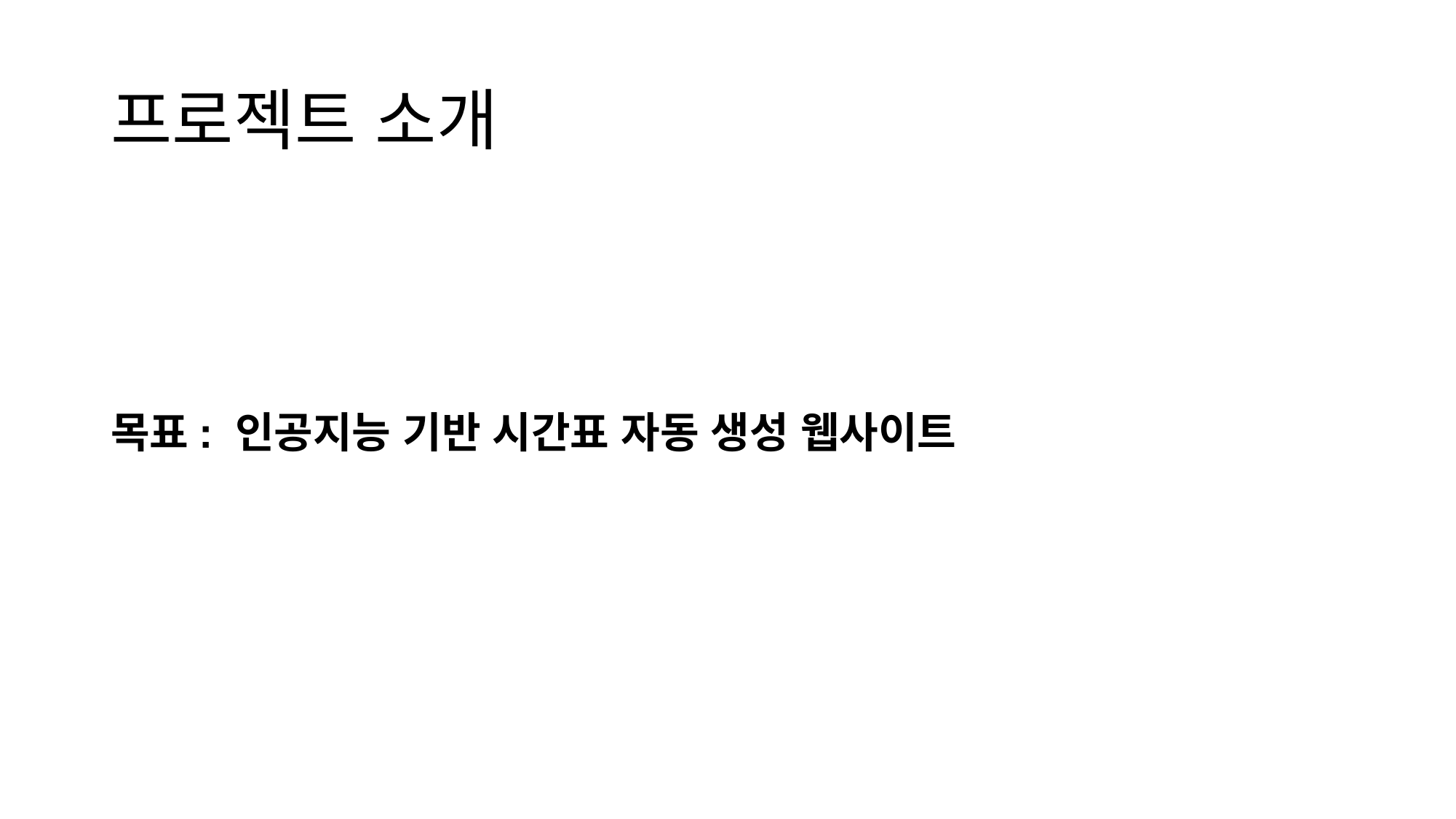

# 프로젝트 소개

목표: 인공지능 기반 시간표 자동 생성 웹사이트